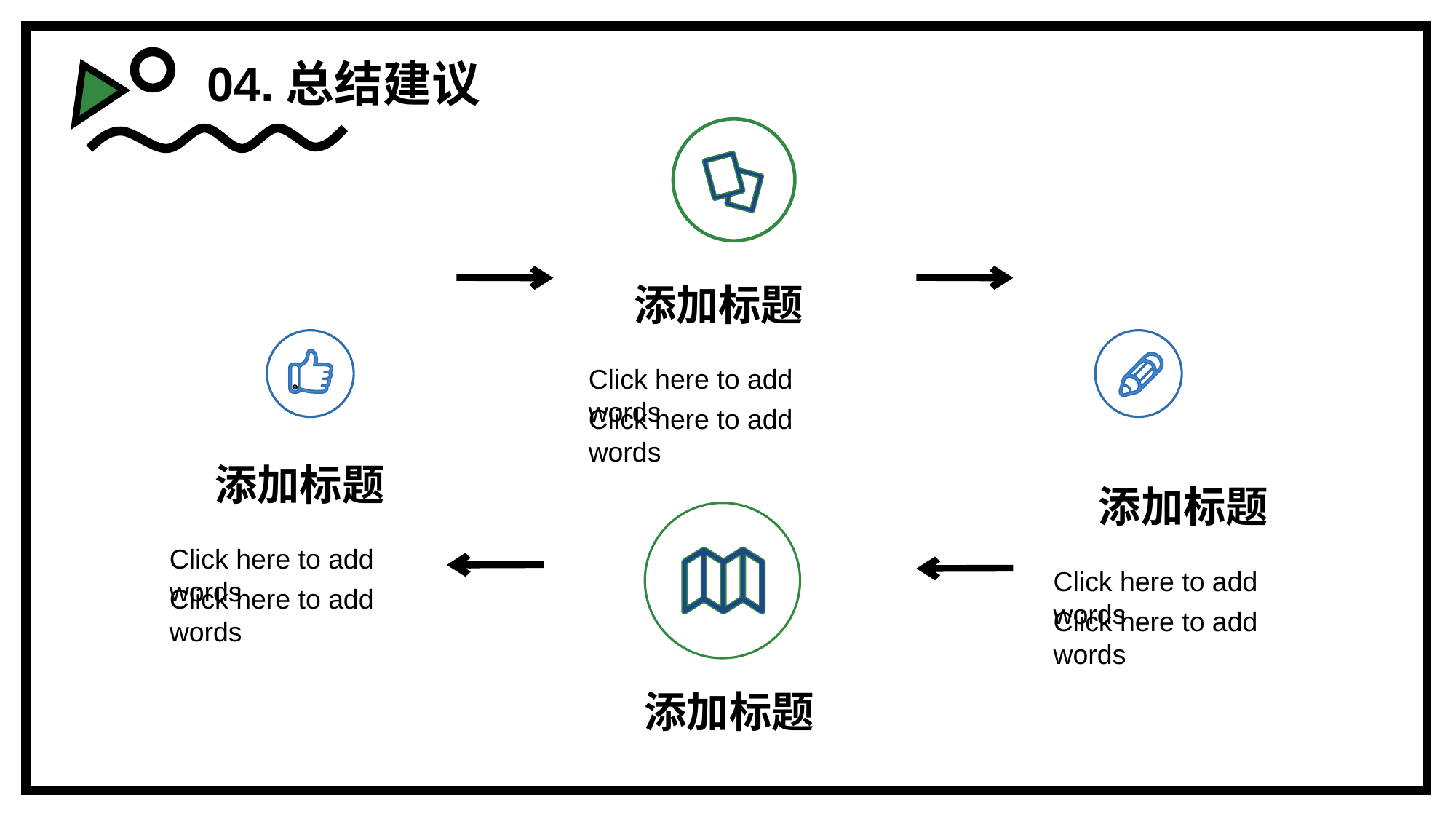

04.总结建议

添加标题

Click here to add words

Click here to add words
添加标题
添加标题

Click here to add words

Click here to add words
Click here to add words
Click here to add words
添加标题